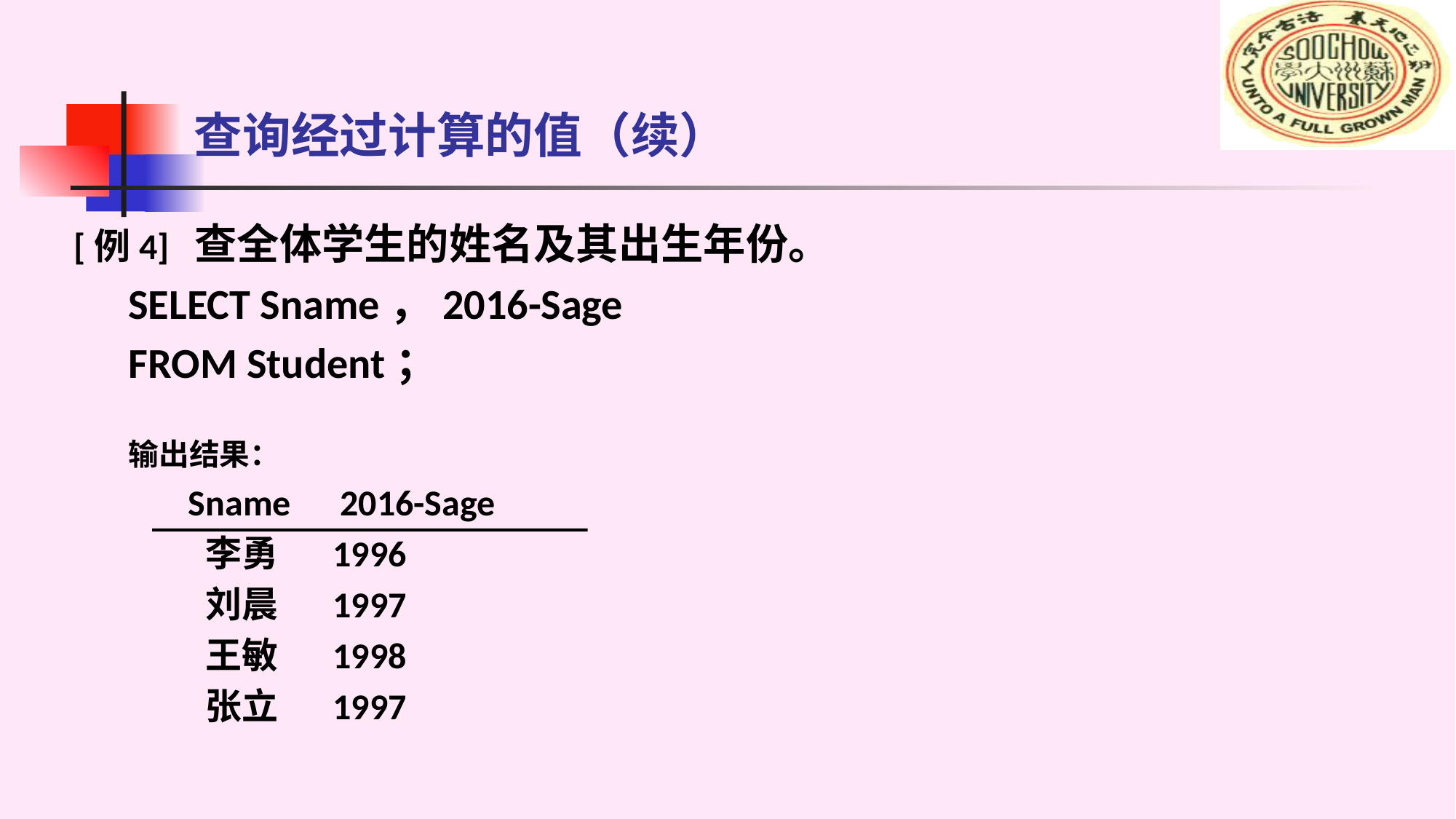

# 查询经过计算的值（续）
[例4]  查全体学生的姓名及其出生年份。
SELECT Sname，2016-Sage
FROM Student；

输出结果：
              Sname      2016-Sage
               李勇    	1996
               刘晨    	1997
               王敏    	1998
               张立    	1997